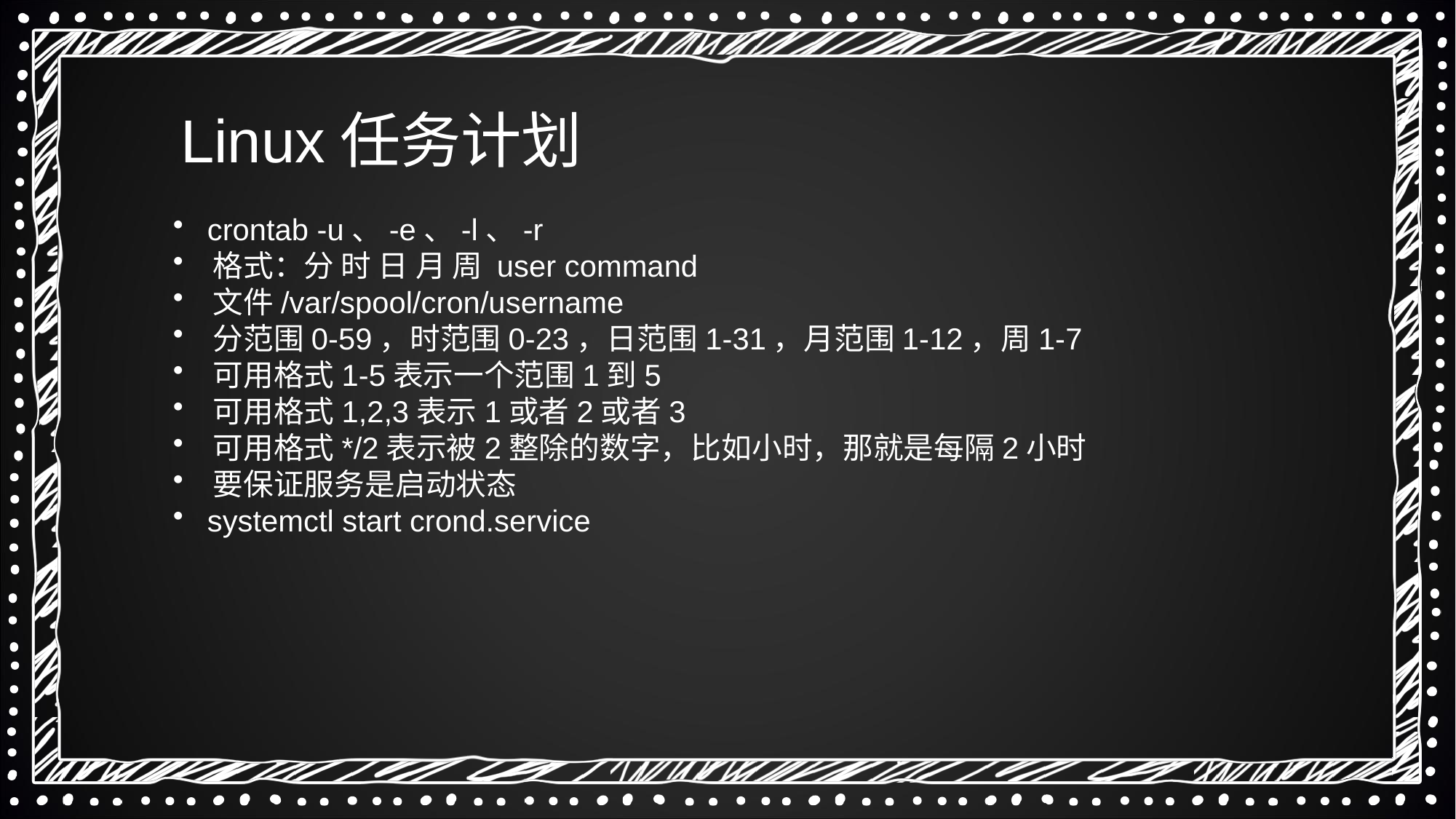

Linux任务计划
 crontab -u、-e、-l、-r
 格式：分 时 日 月 周 user command
 文件/var/spool/cron/username
 分范围0-59，时范围0-23，日范围1-31，月范围1-12，周1-7
 可用格式1-5表示一个范围1到5
 可用格式1,2,3表示1或者2或者3
 可用格式*/2表示被2整除的数字，比如小时，那就是每隔2小时
 要保证服务是启动状态
 systemctl start crond.service